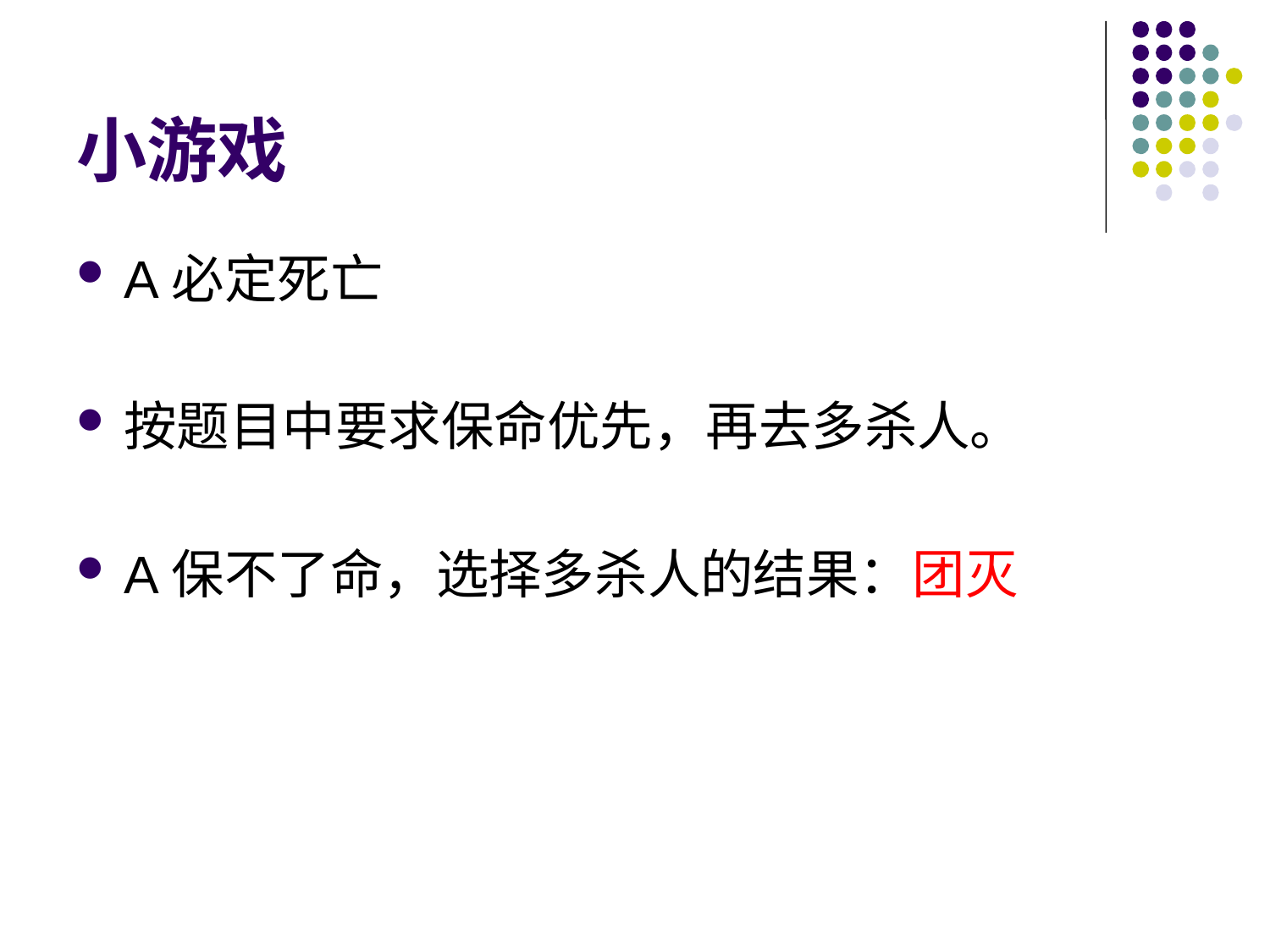

# 小游戏
A必定死亡

按题目中要求保命优先，再去多杀人。

A保不了命，选择多杀人的结果：团灭